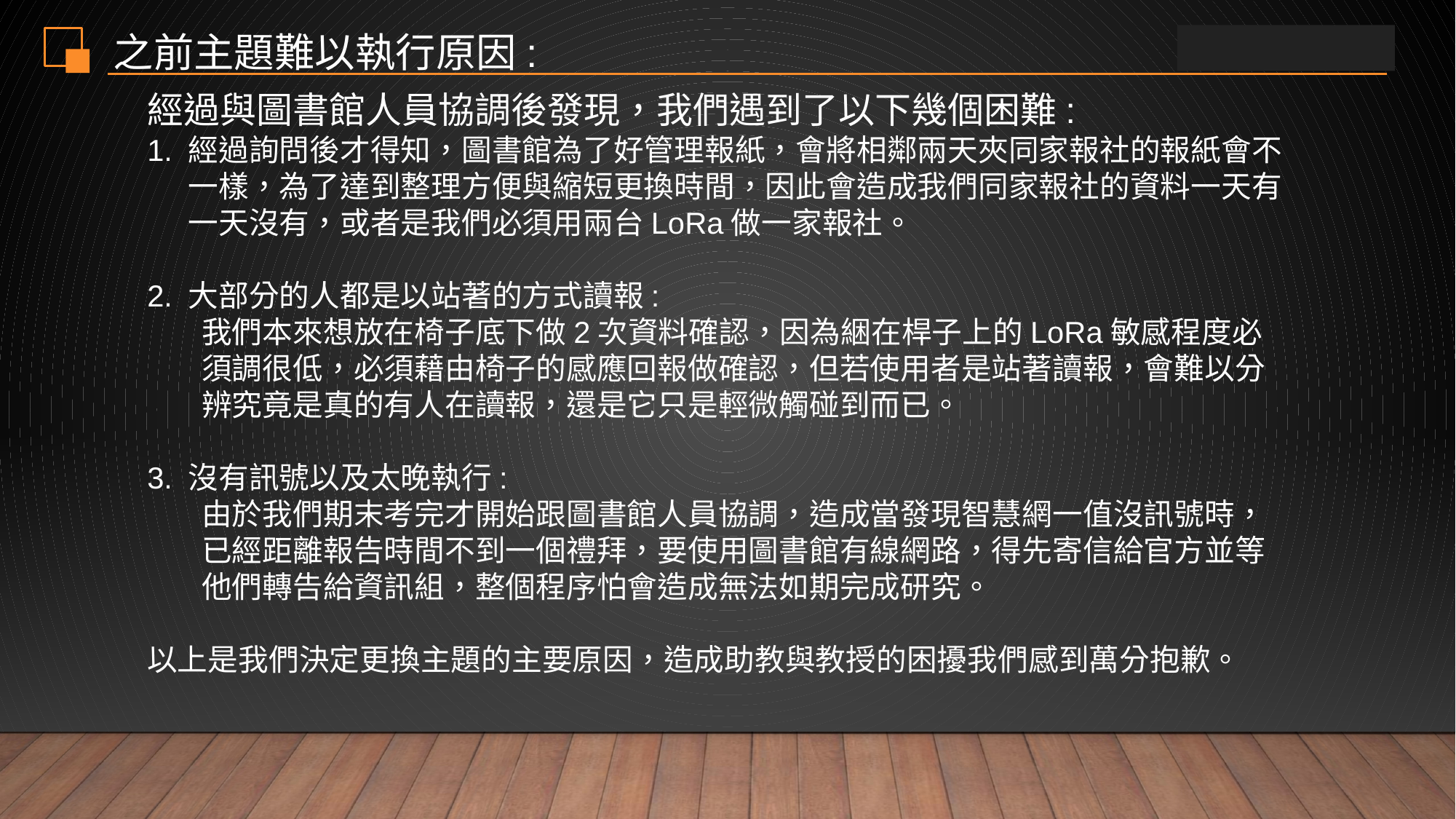

之前主題難以執行原因:

經過與圖書館人員協調後發現，我們遇到了以下幾個困難:
經過詢問後才得知，圖書館為了好管理報紙，會將相鄰兩天夾同家報社的報紙會不一樣，為了達到整理方便與縮短更換時間，因此會造成我們同家報社的資料一天有一天沒有，或者是我們必須用兩台LoRa做一家報社。

大部分的人都是以站著的方式讀報:
我們本來想放在椅子底下做2次資料確認，因為綑在桿子上的LoRa敏感程度必須調很低，必須藉由椅子的感應回報做確認，但若使用者是站著讀報，會難以分辨究竟是真的有人在讀報，還是它只是輕微觸碰到而已。

沒有訊號以及太晚執行:
由於我們期末考完才開始跟圖書館人員協調，造成當發現智慧網一值沒訊號時，已經距離報告時間不到一個禮拜，要使用圖書館有線網路，得先寄信給官方並等他們轉告給資訊組，整個程序怕會造成無法如期完成研究。

以上是我們決定更換主題的主要原因，造成助教與教授的困擾我們感到萬分抱歉。